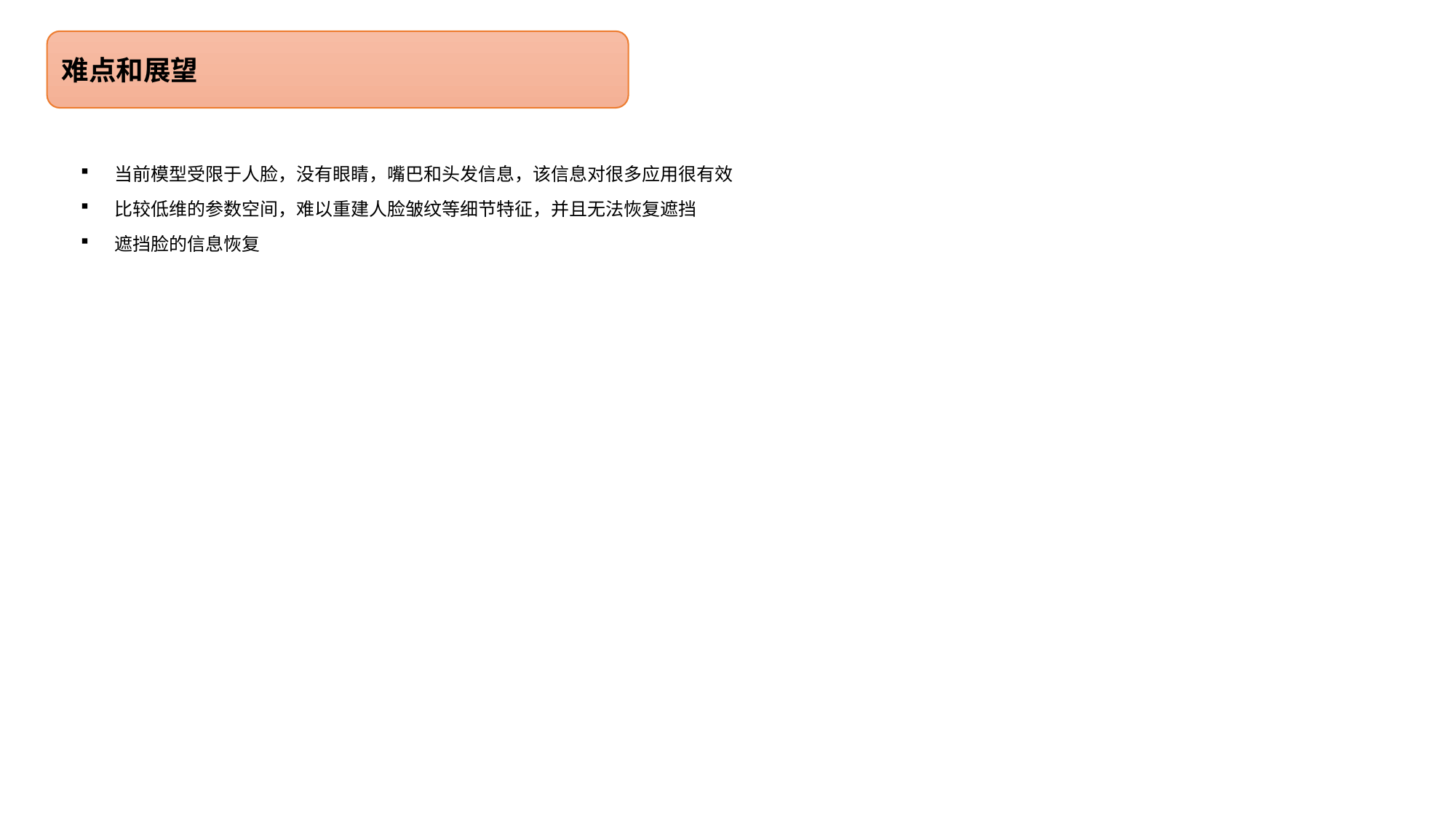

难点和展望
当前模型受限于人脸，没有眼睛，嘴巴和头发信息，该信息对很多应用很有效
比较低维的参数空间，难以重建人脸皱纹等细节特征，并且无法恢复遮挡
遮挡脸的信息恢复